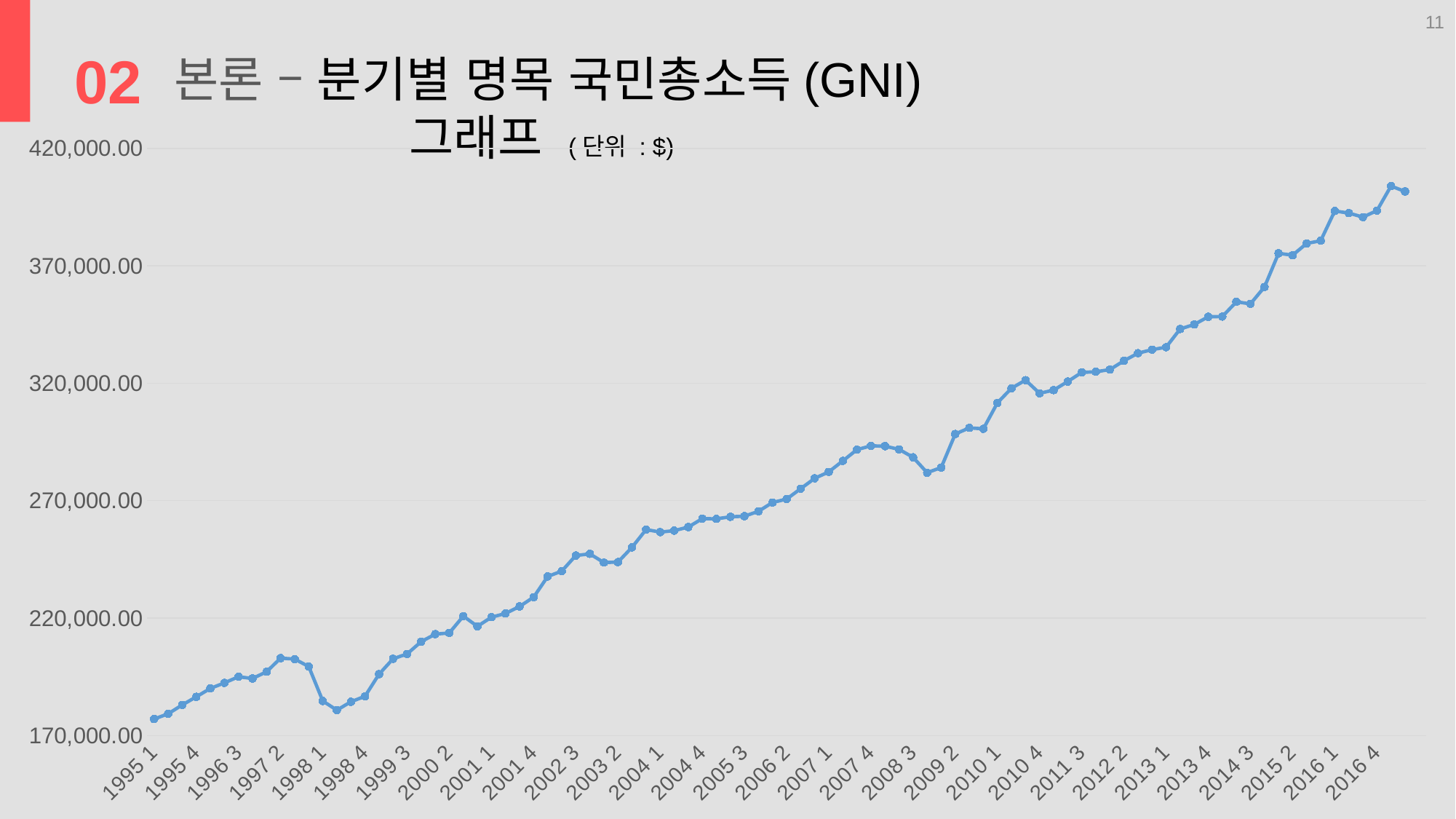

11
02
본론 – 분기별 명목 국민총소득(GNI) 그래프 (단위 : $)

### Chart

| Category | 국민총소득(GNI) |
|---|---|
| 1995 1 | 177027.3 |
| 1995 2 | 179271.7 |
| 1995 3 | 183021.1 |
| 1995 4 | 186481.4 |
| 1996 1 | 190057.4 |
| 1996 2 | 192409.7 |
| 1996 3 | 195037.9 |
| 1996 4 | 194280.0 |
| 1997 1 | 197160.3 |
| 1997 2 | 202950.6 |
| 1997 3 | 202548.0 |
| 1997 4 | 199367.0 |
| 1998 1 | 184699.0 |
| 1998 2 | 180812.3 |
| 1998 3 | 184365.5 |
| 1998 4 | 186711.6 |
| 1999 1 | 196109.9 |
| 1999 2 | 202686.1 |
| 1999 3 | 204747.5 |
| 1999 4 | 209986.6 |
| 2000 1 | 213153.2 |
| 2000 2 | 213683.1 |
| 2000 3 | 220845.3 |
| 2000 4 | 216486.6 |
| 2001 1 | 220375.5 |
| 2001 2 | 221980.1 |
| 2001 3 | 224961.5 |
| 2001 4 | 228909.4 |
| 2002 1 | 237717.9 |
| 2002 2 | 239996.9 |
| 2002 3 | 246625.4 |
| 2002 4 | 247347.0 |
| 2003 1 | 243636.9 |
| 2003 2 | 243851.9 |
| 2003 3 | 250116.0 |
| 2003 4 | 257698.8 |
| 2004 1 | 256601.3 |
| 2004 2 | 257220.4 |
| 2004 3 | 258749.7 |
| 2004 4 | 262328.8 |
| 2005 1 | 262258.0 |
| 2005 2 | 263112.9 |
| 2005 3 | 263365.6 |
| 2005 4 | 265466.5 |
| 2006 1 | 269217.7 |
| 2006 2 | 270659.6 |
| 2006 3 | 275093.7 |
| 2006 4 | 279497.7 |
| 2007 1 | 282246.0 |
| 2007 2 | 286946.2 |
| 2007 3 | 291705.3 |
| 2007 4 | 293349.0 |
| 2008 1 | 293205.1 |
| 2008 2 | 291849.3 |
| 2008 3 | 288467.2 |
| 2008 4 | 281897.6 |
| 2009 1 | 284128.0 |
| 2009 2 | 298400.6 |
| 2009 3 | 300983.2 |
| 2009 4 | 300592.1 |
| 2010 1 | 311656.5 |
| 2010 2 | 317883.2 |
| 2010 3 | 321314.6 |
| 2010 4 | 315725.5 |
| 2011 1 | 317065.0 |
| 2011 2 | 320719.6 |
| 2011 3 | 324620.9 |
| 2011 4 | 324876.8 |
| 2012 1 | 325814.9 |
| 2012 2 | 329549.3 |
| 2012 3 | 332787.0 |
| 2012 4 | 334298.7 |
| 2013 1 | 335334.2 |
| 2013 2 | 343091.6 |
| 2013 3 | 345012.8 |
| 2013 4 | 348294.6 |
| 2014 1 | 348381.4 |
| 2014 2 | 354668.1 |
| 2014 3 | 353786.6 |
| 2014 4 | 360978.1 |
| 2015 1 | 375321.8 |
| 2015 2 | 374503.4 |
| 2015 3 | 379502.8 |
| 2015 4 | 380677.5 |
| 2016 1 | 393329.9 |
| 2016 2 | 392437.8 |
| 2016 3 | 390731.1 |
| 2016 4 | 393495.8 |
| 2017 1 | 403931.5 |
| 2017 2 | 401626.8 |